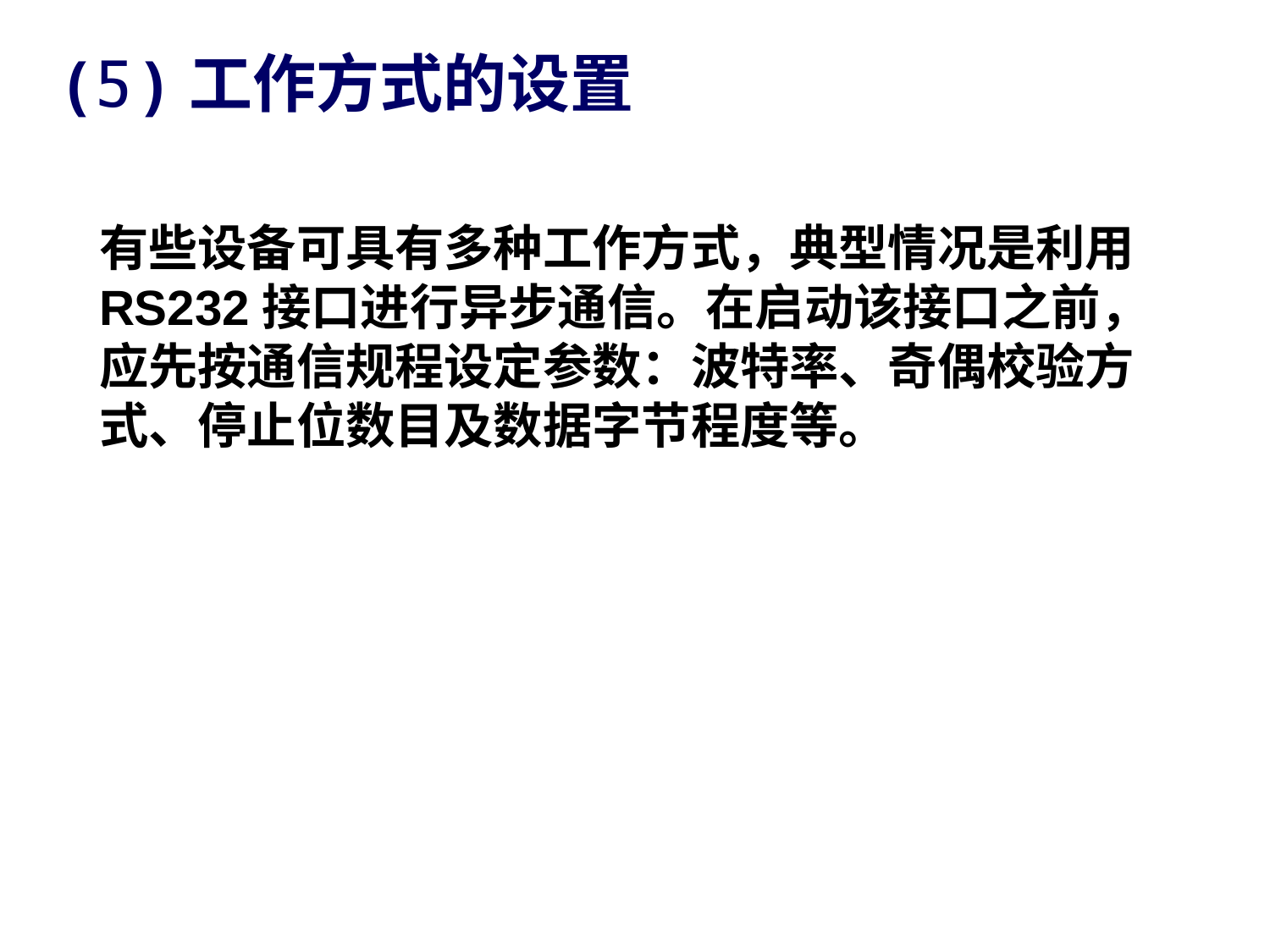

# (5)工作方式的设置
有些设备可具有多种工作方式，典型情况是利用RS232接口进行异步通信。在启动该接口之前，应先按通信规程设定参数：波特率、奇偶校验方式、停止位数目及数据字节程度等。
47